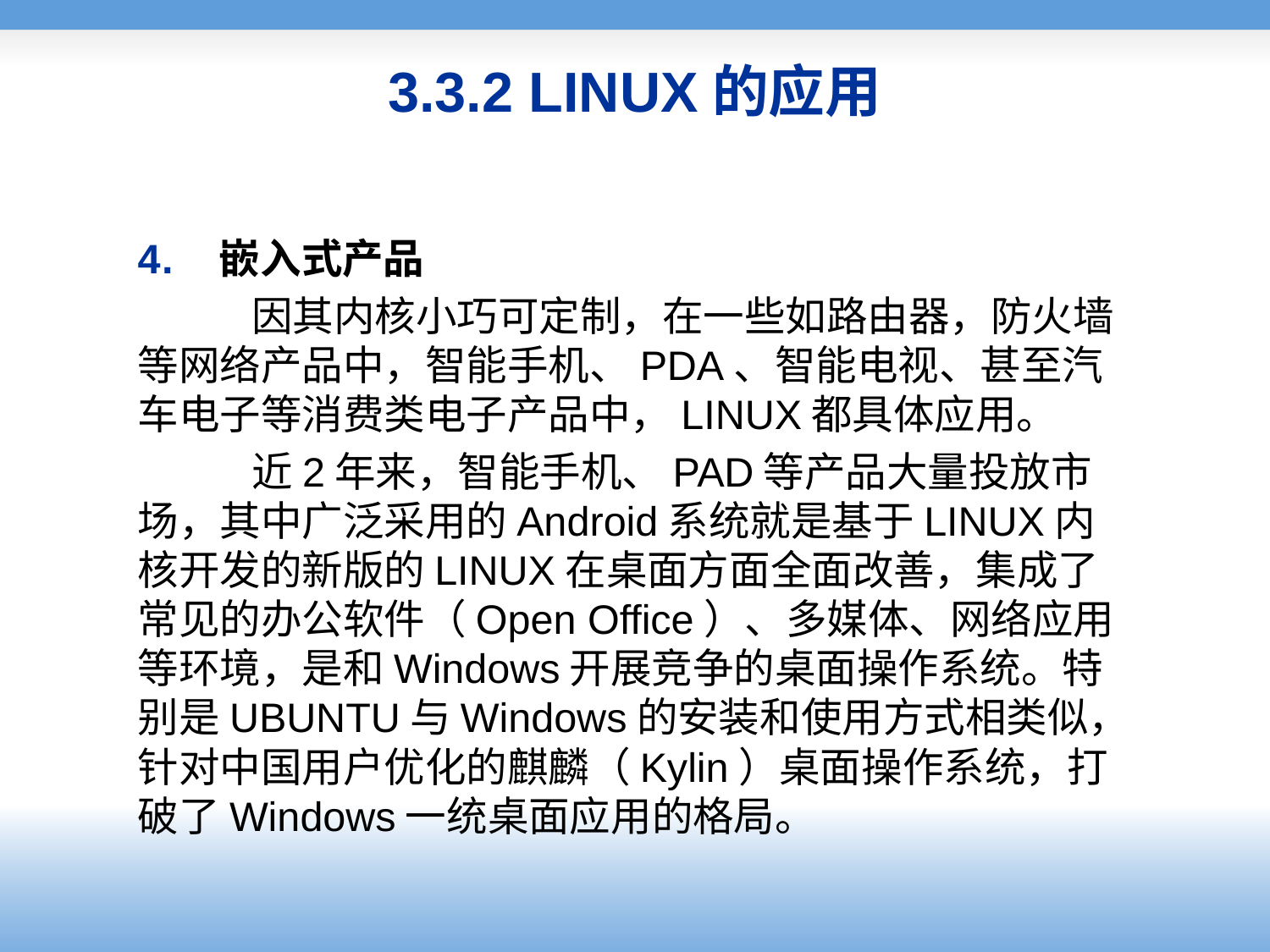

# 3.3.2 LINUX的应用

嵌入式产品
因其内核小巧可定制，在一些如路由器，防火墙等网络产品中，智能手机、PDA、智能电视、甚至汽车电子等消费类电子产品中，LINUX都具体应用。
近2年来，智能手机、PAD等产品大量投放市场，其中广泛采用的Android系统就是基于LINUX内核开发的新版的LINUX在桌面方面全面改善，集成了常见的办公软件（Open Office）、多媒体、网络应用等环境，是和Windows开展竞争的桌面操作系统。特别是UBUNTU与Windows的安装和使用方式相类似，针对中国用户优化的麒麟（Kylin）桌面操作系统，打破了Windows一统桌面应用的格局。